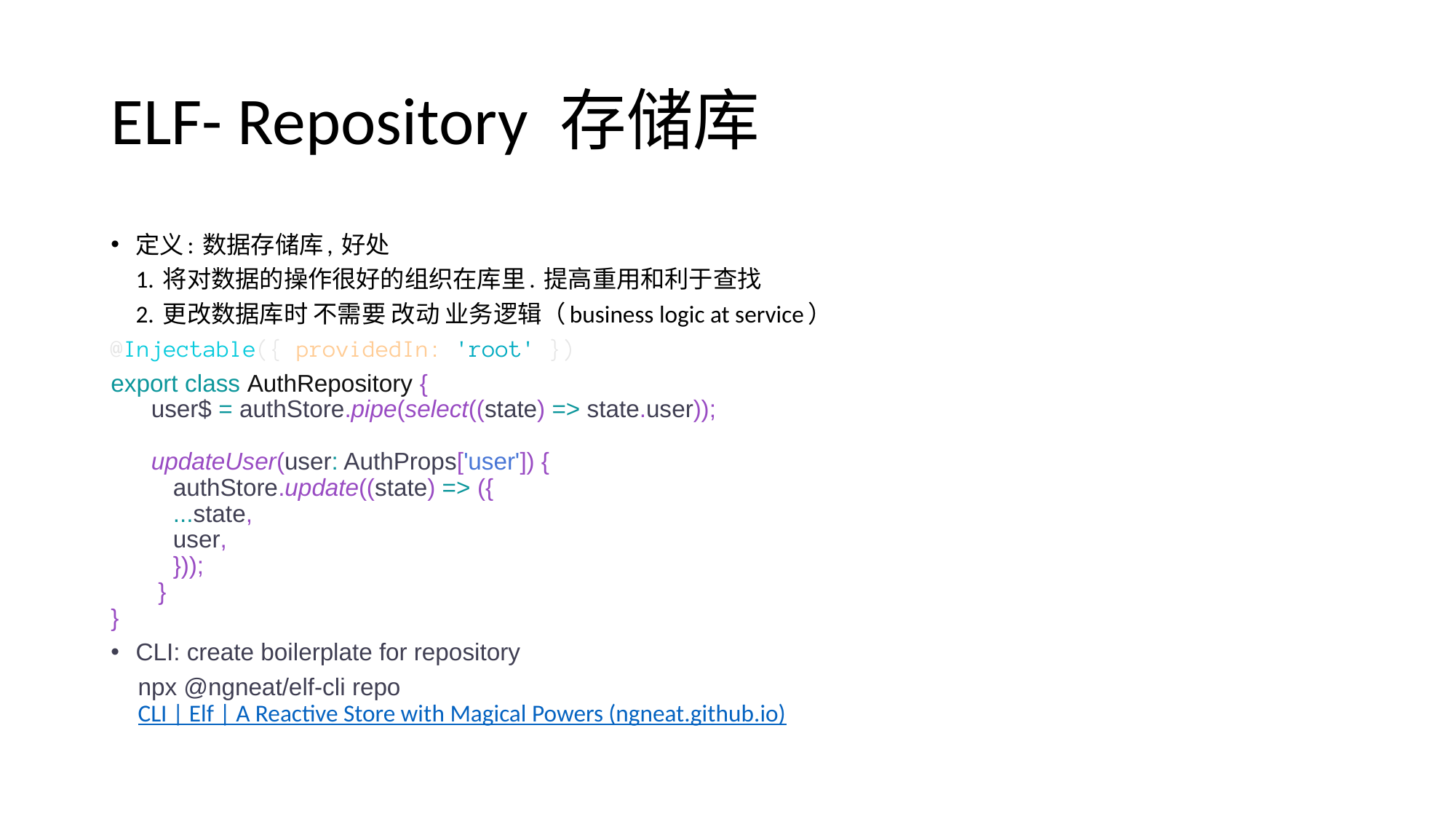

# ELF- Repository 存储库
定义: 数据存储库, 好处
1. 将对数据的操作很好的组织在库里. 提高重用和利于查找
2. 更改数据库时 不需要 改动 业务逻辑（business logic at service）
@Injectable({ providedIn: 'root' })
export class AuthRepository {
      user$ = authStore.pipe(select((state) => state.user));
      updateUser(user: AuthProps['user']) {
	authStore.update((state) => ({
		...state,
		user,
	}));
       }
}
CLI: create boilerplate for repository
    npx @ngneat/elf-cli repo
    CLI | Elf | A Reactive Store with Magical Powers (ngneat.github.io)